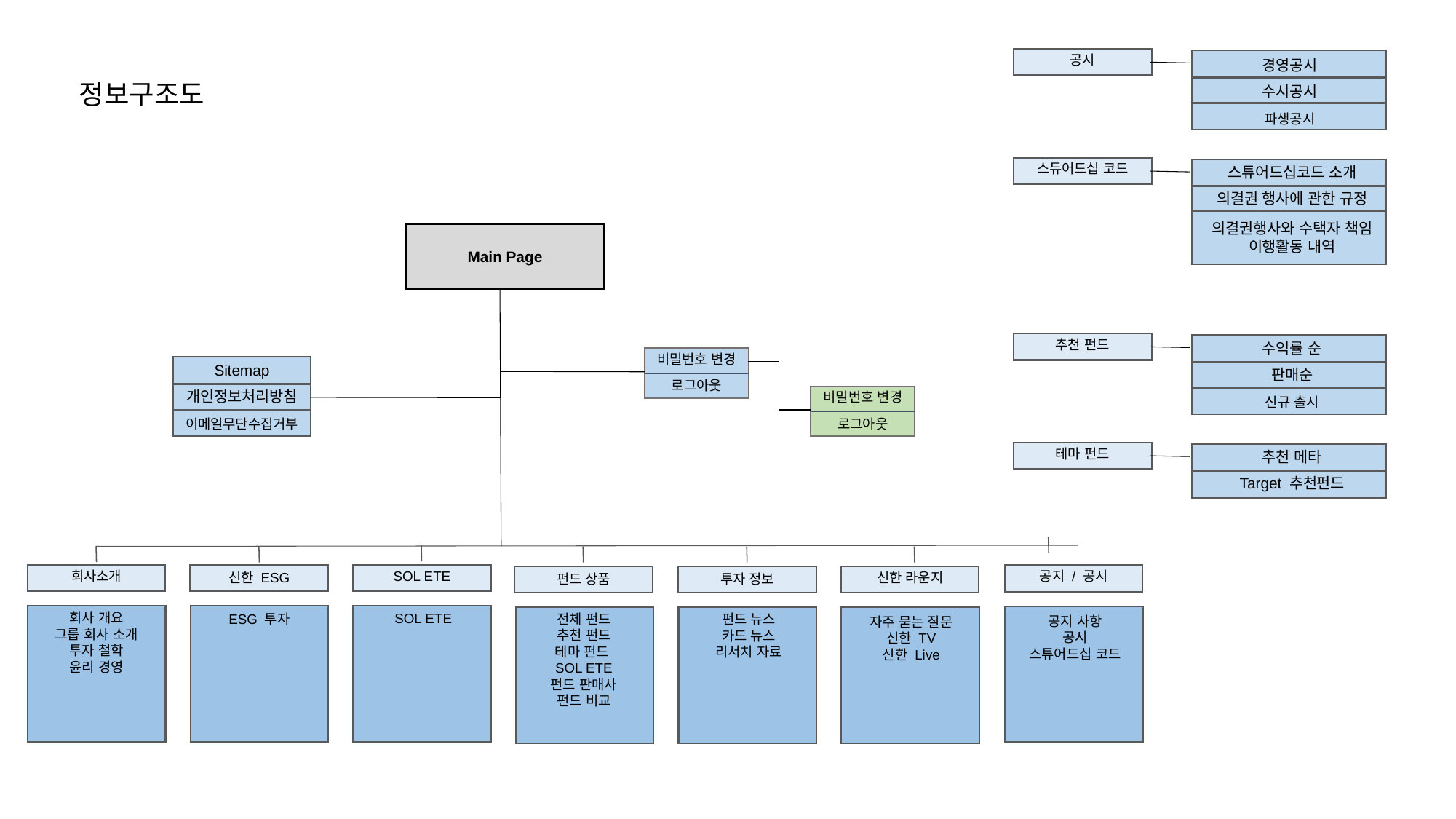

공시

경영공시
정보구조도
수시공시

파생공시
스듀어드십 코드

스튜어드십코드 소개

의결권 행사에 관한 규정

의결권행사와 수택자 책임 이행활동 내역

Main Page
추천 펀드

수익률 순

비밀번호 변경

로그아웃
Sitemap

판매순

개인정보처리방침
비밀번호 변경

신규 출시

이메일무단수집거부
로그아웃
테마 펀드

추천 메타

Target 추천펀드

SOL ETE
회사소개
공지 / 공시
신한 라운지
신한 ESG
펀드 상품
투자 정보

회사 개요
그룹 회사 소개
투자 철학
윤리 경영
SOL ETE
ESG 투자
전체 펀드
추천 펀드
테마 펀드
SOL ETE
펀드 판매사
펀드 비교
펀드 뉴스
카드 뉴스
리서치 자료

공지 사항
공시
스튜어드십 코드

자주 묻는 질문
신한 TV
신한 Live